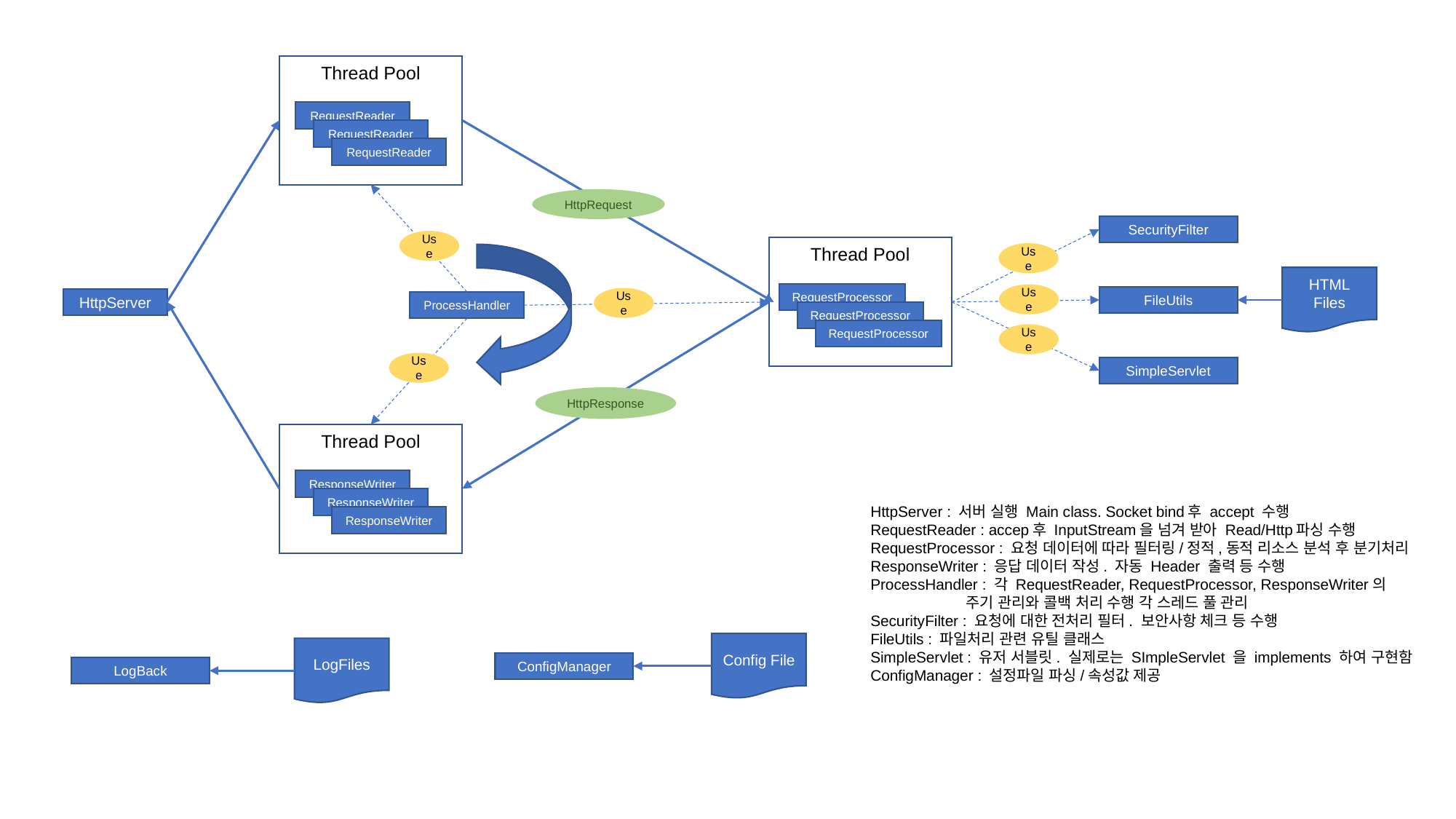

Thread Pool
RequestReader
RequestReader
RequestReader
HttpRequest
SecurityFilter
Use
Thread Pool
Use
HTML
Files

RequestProcessor
Use
FileUtils
Use
HttpServer
ProcessHandler
RequestProcessor
RequestProcessor
Use
Use
SimpleServlet
HttpResponse
Thread Pool
ResponseWriter
ResponseWriter
HttpServer : 서버 실행 Main class. Socket bind후 accept 수행
RequestReader : accep후 InputStream을 넘겨 받아 Read/Http파싱 수행
RequestProcessor : 요청 데이터에 따라 필터링/정적,동적 리소스 분석 후 분기처리
ResponseWriter : 응답 데이터 작성. 자동 Header 출력 등 수행
ProcessHandler : 각 RequestReader, RequestProcessor, ResponseWriter의
                      주기 관리와 콜백 처리 수행 각 스레드 풀 관리
SecurityFilter : 요청에 대한 전처리 필터. 보안사항 체크 등 수행
FileUtils : 파일처리 관련 유틸 클래스
SimpleServlet : 유저 서블릿. 실제로는 SImpleServlet 을 implements 하여 구현함
ConfigManager : 설정파일 파싱/속성값 제공
ResponseWriter
Config File
LogFiles
ConfigManager
LogBack